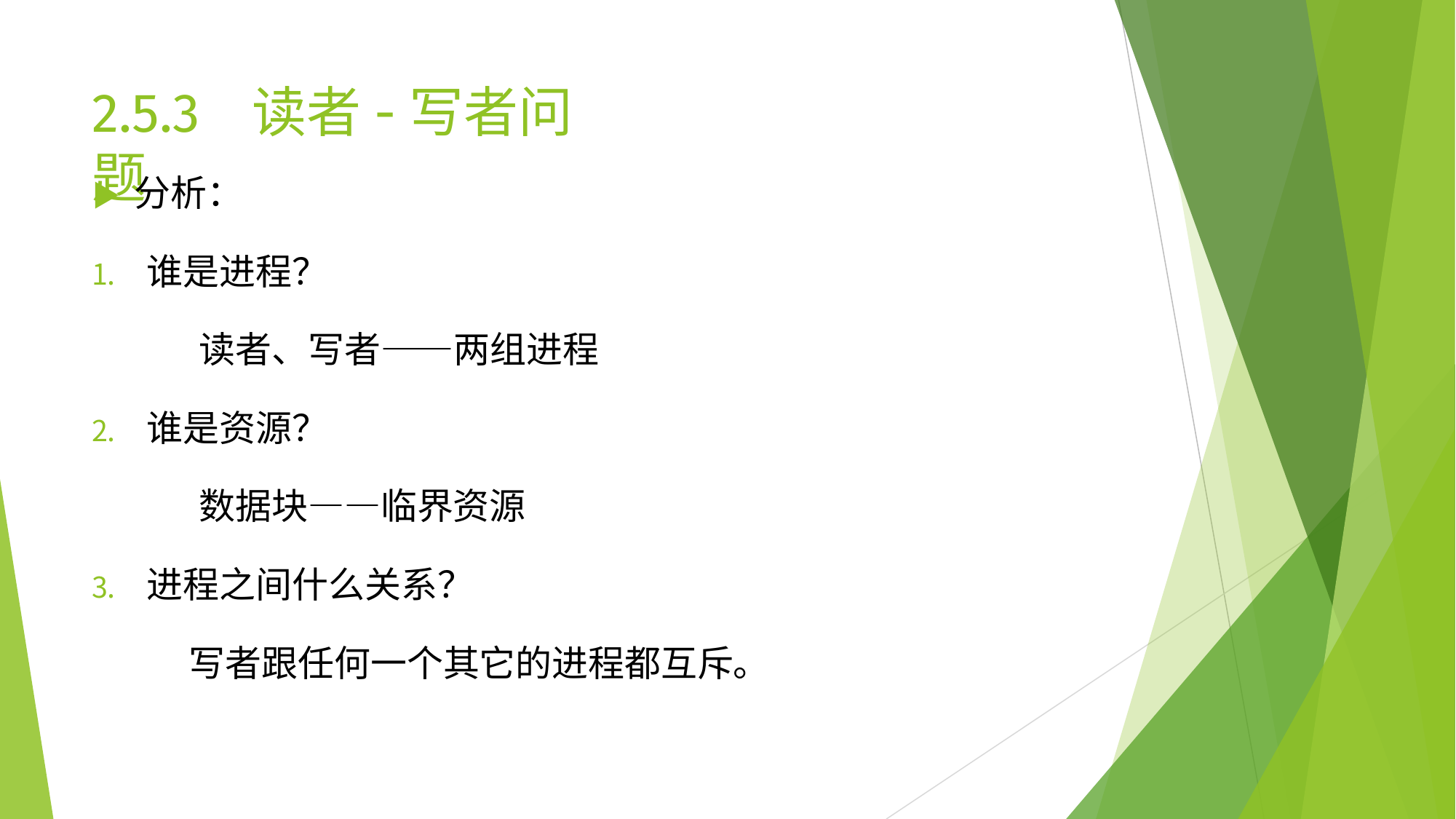

# 2.5.3	读者-写者问题
▶	分析：

谁是进程？

读者、写者——两组进程

谁是资源？

数据块——临界资源

进程之间什么关系？

写者跟任何一个其它的进程都互斥。